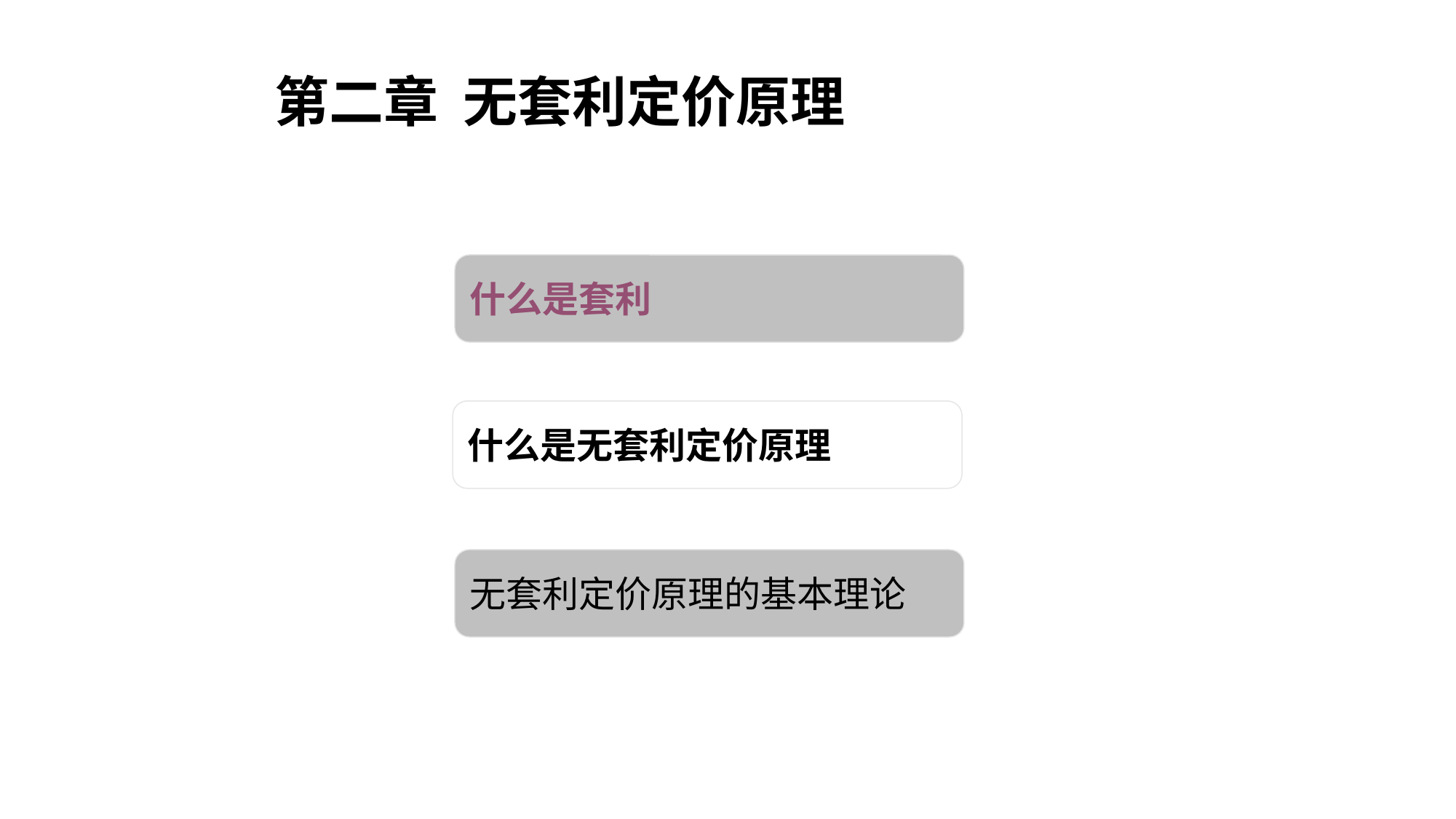

第二章  无套利定价原理
什么是套利
什么是无套利定价原理
无套利定价原理的基本理论